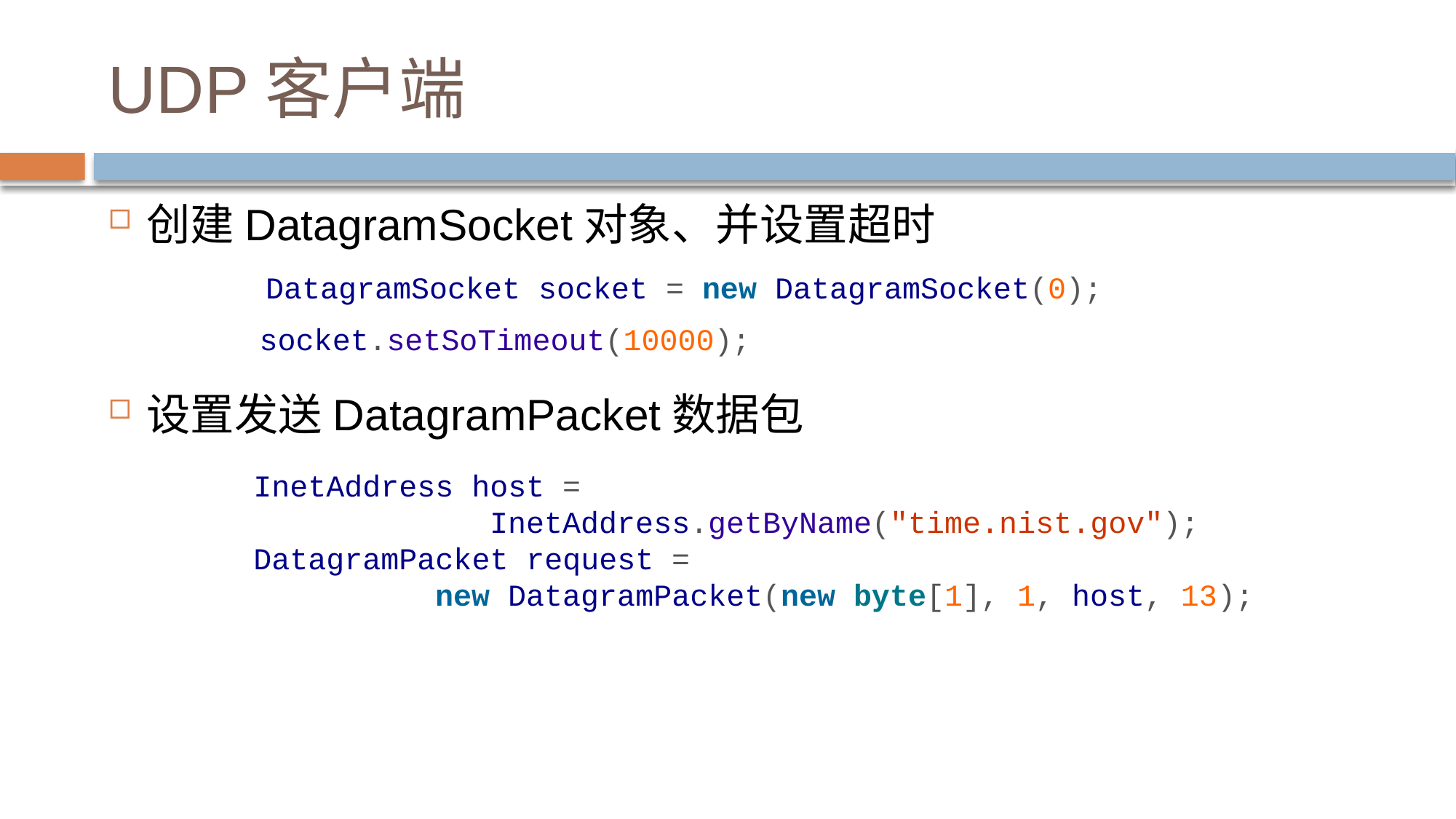

# UDP客户端
创建DatagramSocket对象、并设置超时

设置发送DatagramPacket数据包
DatagramSocket socket = new DatagramSocket(0);
socket.setSoTimeout(10000);
InetAddress host =
             InetAddress.getByName("time.nist.gov");
DatagramPacket request =
          new DatagramPacket(new byte[1], 1, host, 13);